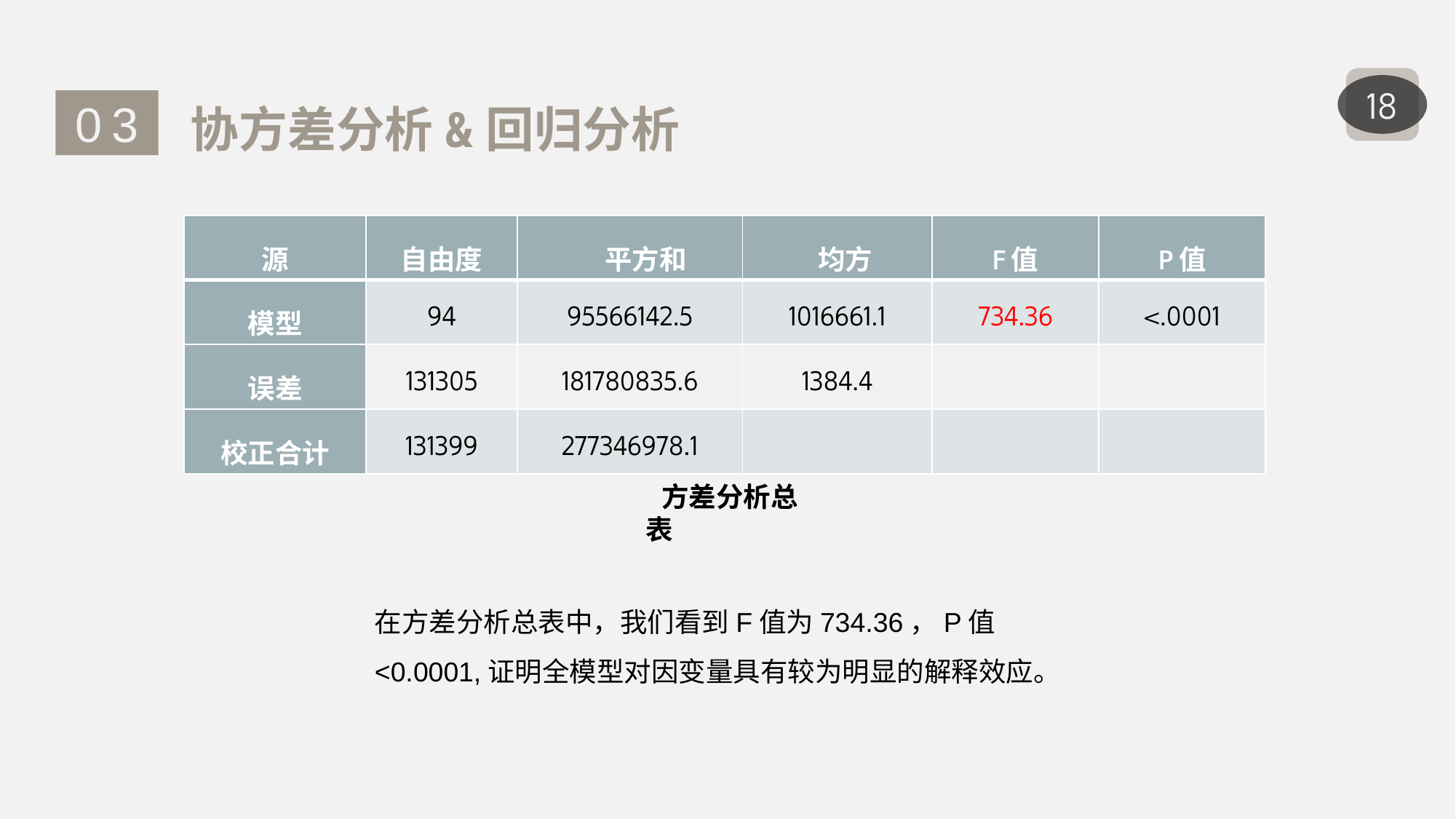

18
| 源 | 自由度 | 平方和 | 均方 | F值 | P值 |
| --- | --- | --- | --- | --- | --- |
| 模型 | 94 | 95566142.5 | 1016661.1 | 734.36 | <.0001 |
| 误差 | 131305 | 181780835.6 | 1384.4 |  |  |
| 校正合计 | 131399 | 277346978.1 |  |  |  |
方差分析总表

在方差分析总表中，我们看到F值为734.36，P值<0.0001,证明全模型对因变量具有较为明显的解释效应。